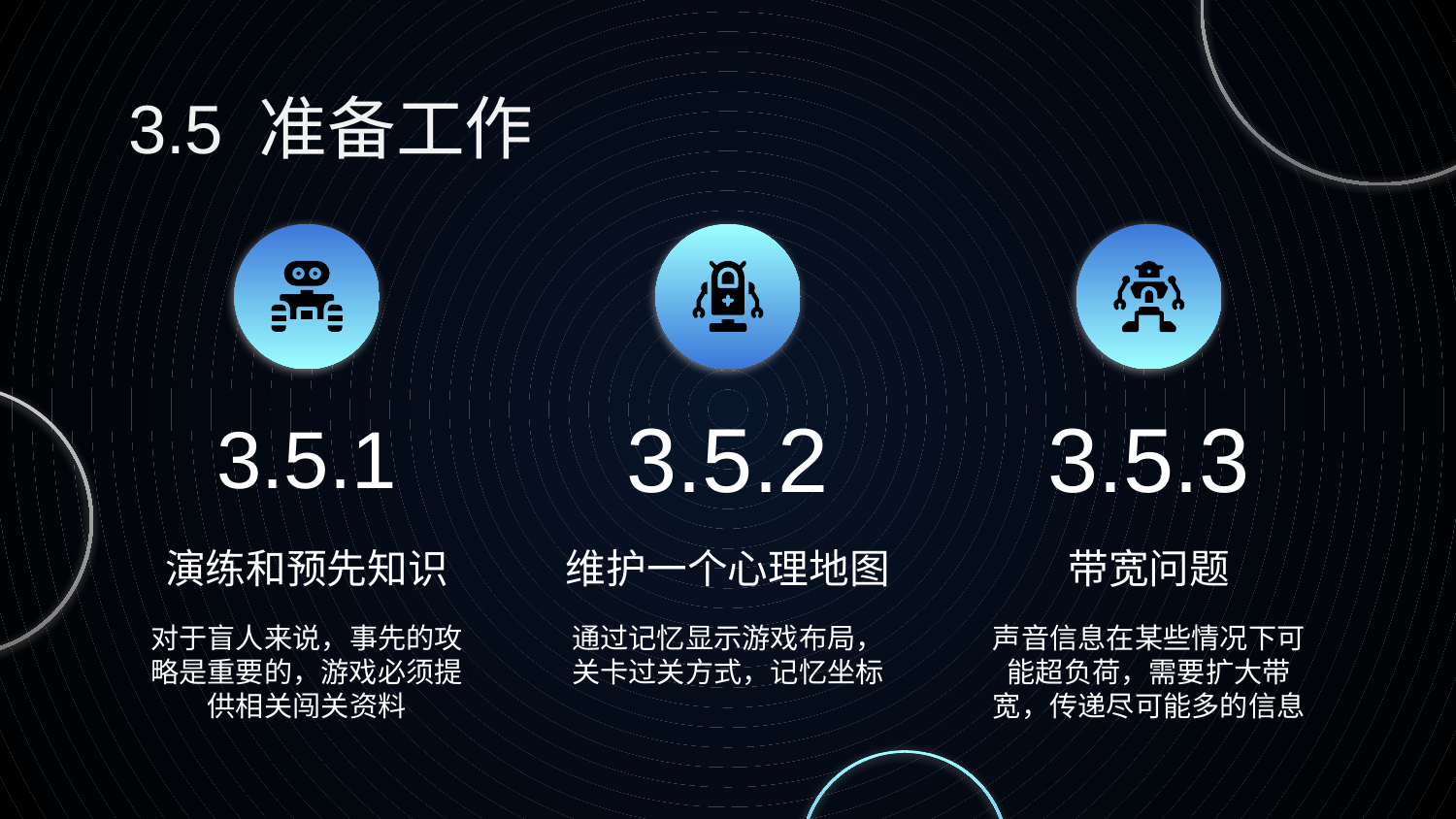

# 3.5 准备工作

3.5.1
3.5.2
3.5.3
演练和预先知识
维护一个心理地图
带宽问题
对于盲人来说，事先的攻略是重要的，游戏必须提供相关闯关资料
通过记忆显示游戏布局，关卡过关方式，记忆坐标
声音信息在某些情况下可能超负荷，需要扩大带宽，传递尽可能多的信息